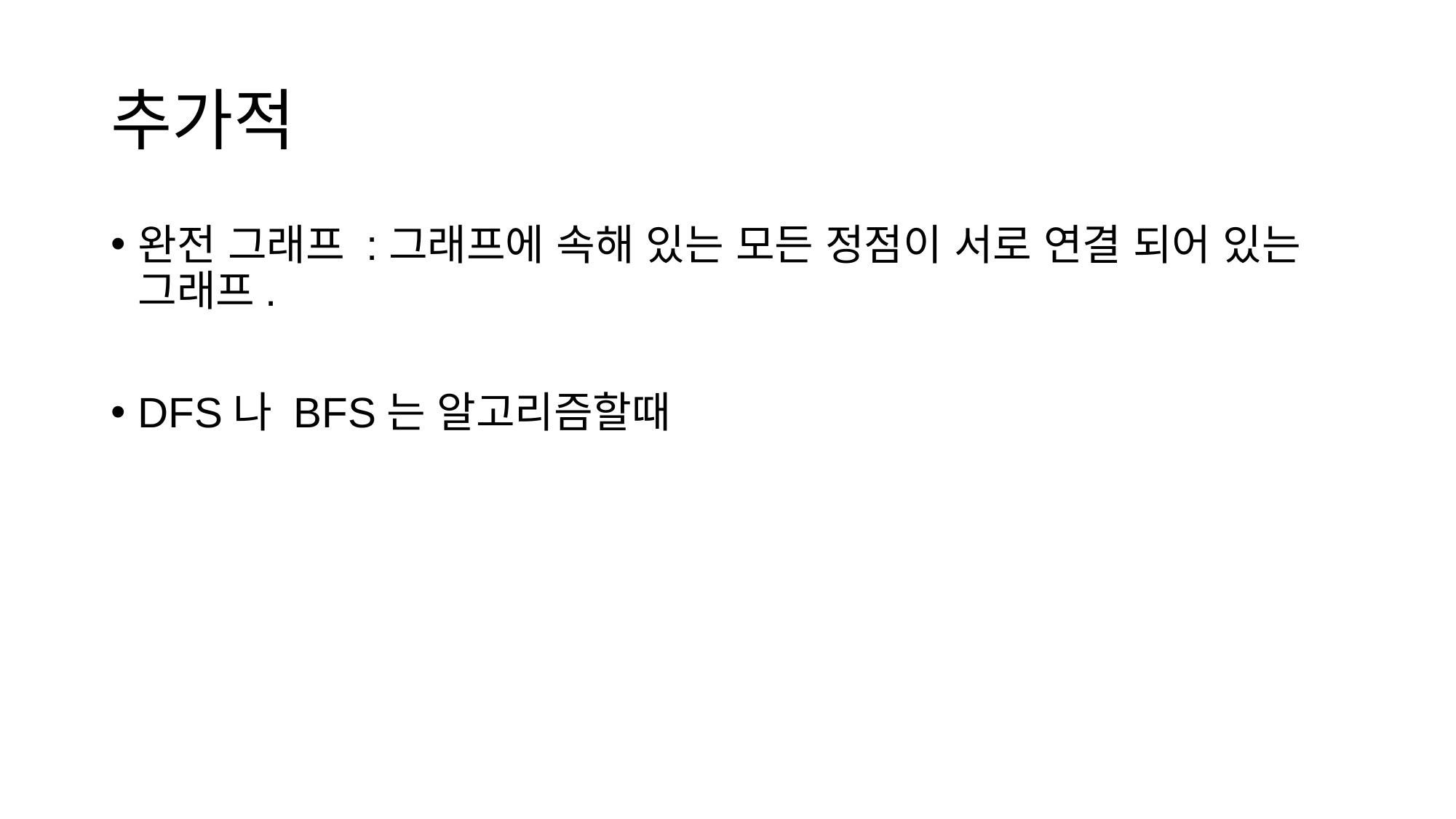

# 추가적
완전 그래프 :그래프에 속해 있는 모든 정점이 서로 연결 되어 있는 그래프.

DFS나 BFS는 알고리즘할때